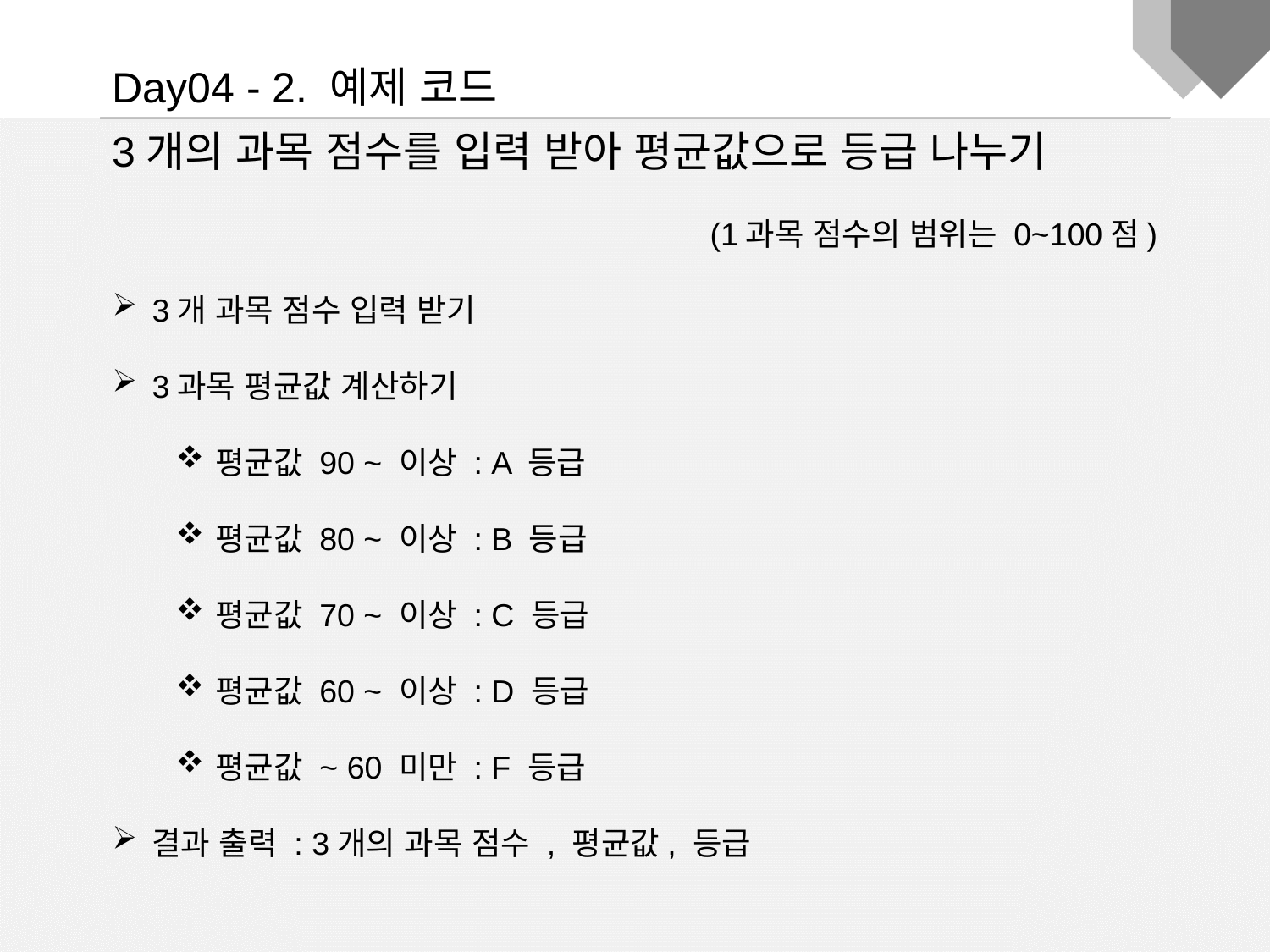

Day04 - 2. 예제 코드
3개의 과목 점수를 입력 받아 평균값으로 등급 나누기
(1과목 점수의 범위는 0~100점)
3개 과목 점수 입력 받기
3과목 평균값 계산하기
평균값 90 ~ 이상 : A 등급
평균값 80 ~ 이상 : B 등급
평균값 70 ~ 이상 : C 등급
평균값 60 ~ 이상 : D 등급
평균값 ~ 60 미만 : F 등급
결과 출력 : 3개의 과목 점수 , 평균값, 등급